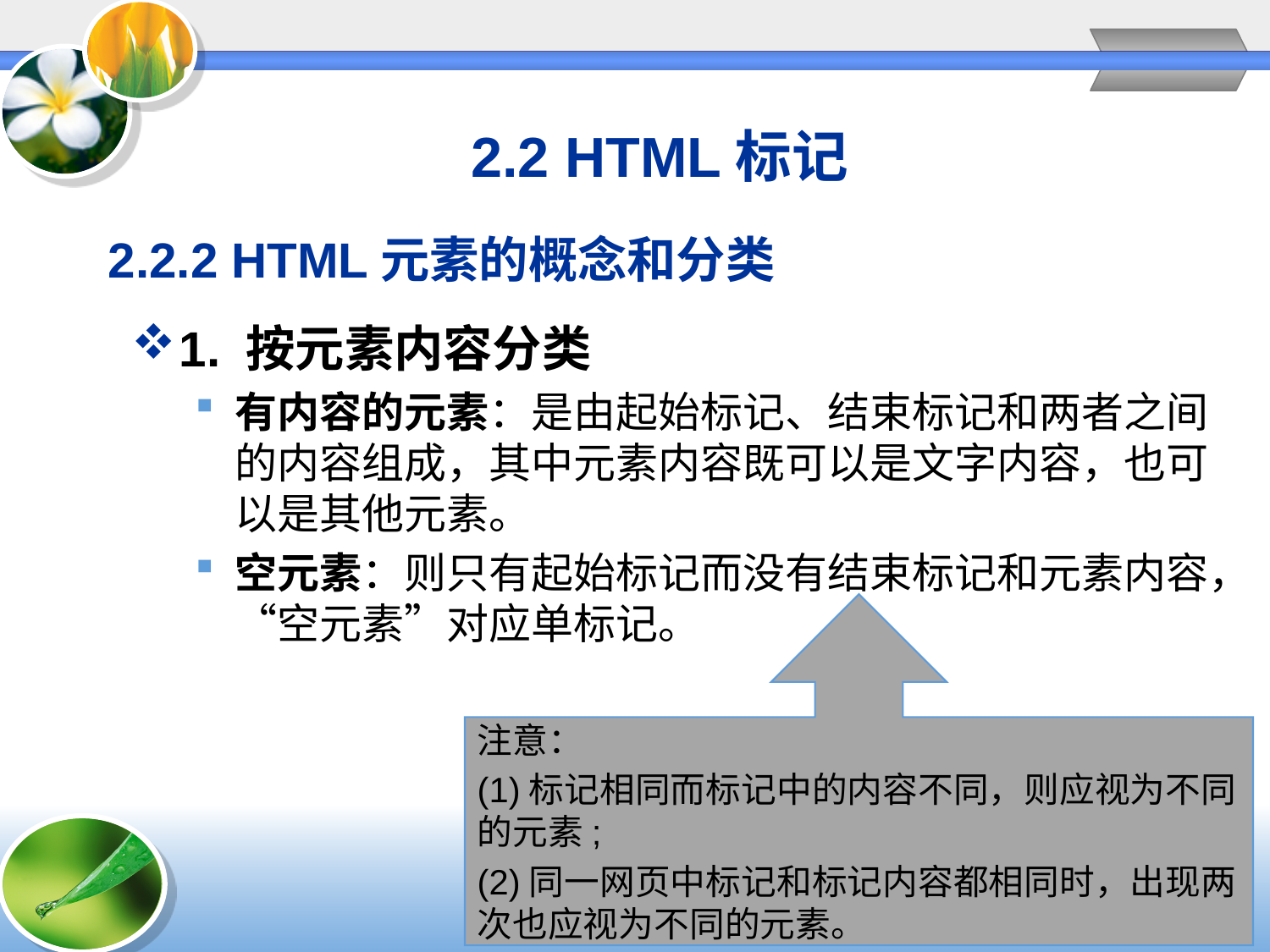

# 2.2 HTML标记
2.2.2 HTML元素的概念和分类
1. 按元素内容分类
有内容的元素：是由起始标记、结束标记和两者之间的内容组成，其中元素内容既可以是文字内容，也可以是其他元素。
空元素：则只有起始标记而没有结束标记和元素内容，“空元素”对应单标记。
注意：
(1)标记相同而标记中的内容不同，则应视为不同的元素;
(2)同一网页中标记和标记内容都相同时，出现两次也应视为不同的元素。